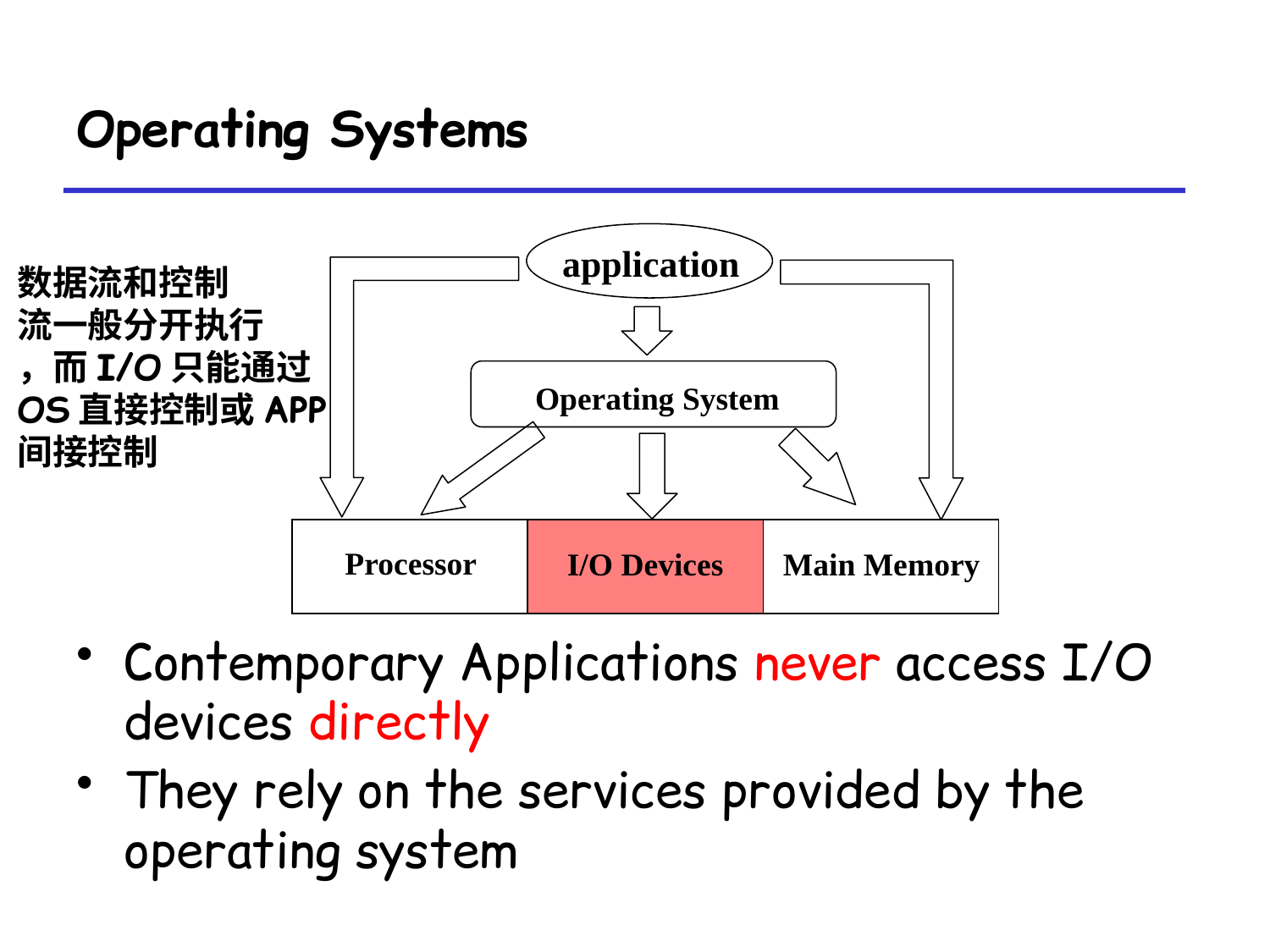

# Operating Systems

application

Operating System

数据流和控制
流一般分开执行
，而I/O只能通过
OS直接控制或APP
间接控制
|  | I/O Devices |  |
| --- | --- | --- |
Processor
Main Memory
Contemporary Applications never access I/O devices directly
They rely on the services provided by the operating system